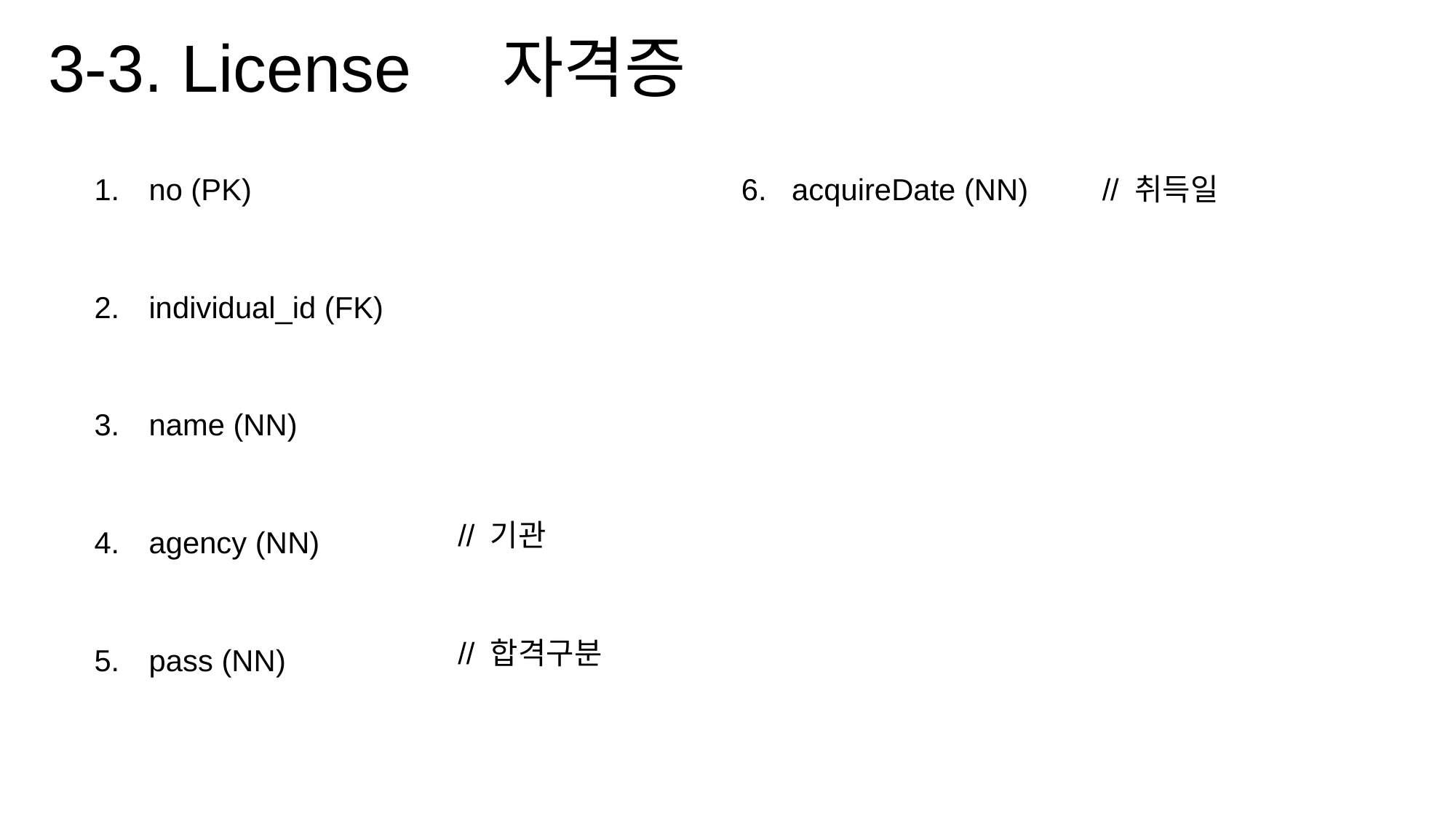

# 3-3. License    자격증

// 기관

// 합격구분
6.   acquireDate (NN)

// 취득일
no (PK)

individual_id (FK)

name (NN)

agency (NN)

pass (NN)